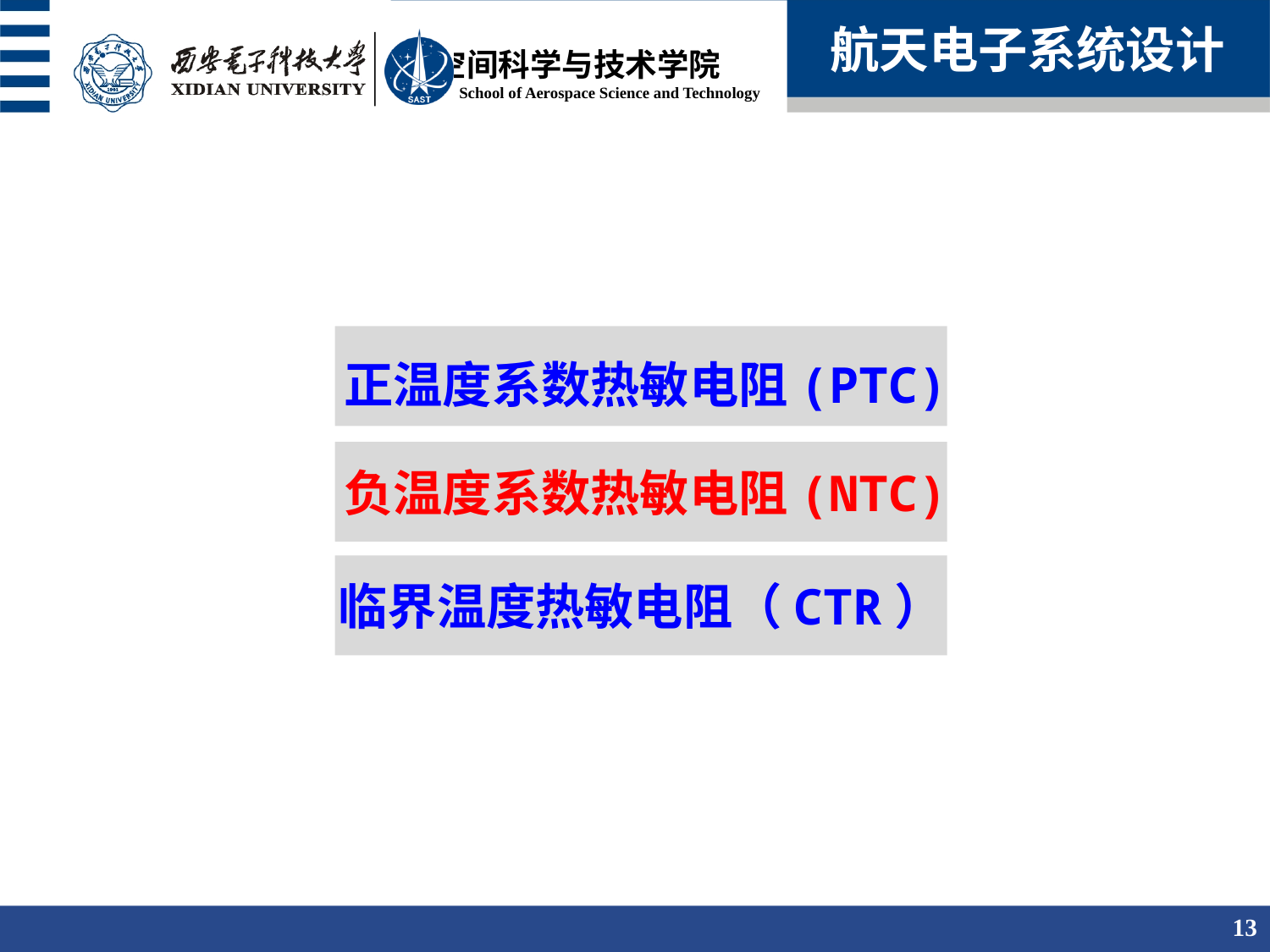

航天电子系统设计

正温度系数热敏电阻(PTC)

负温度系数热敏电阻(NTC)

临界温度热敏电阻（CTR）